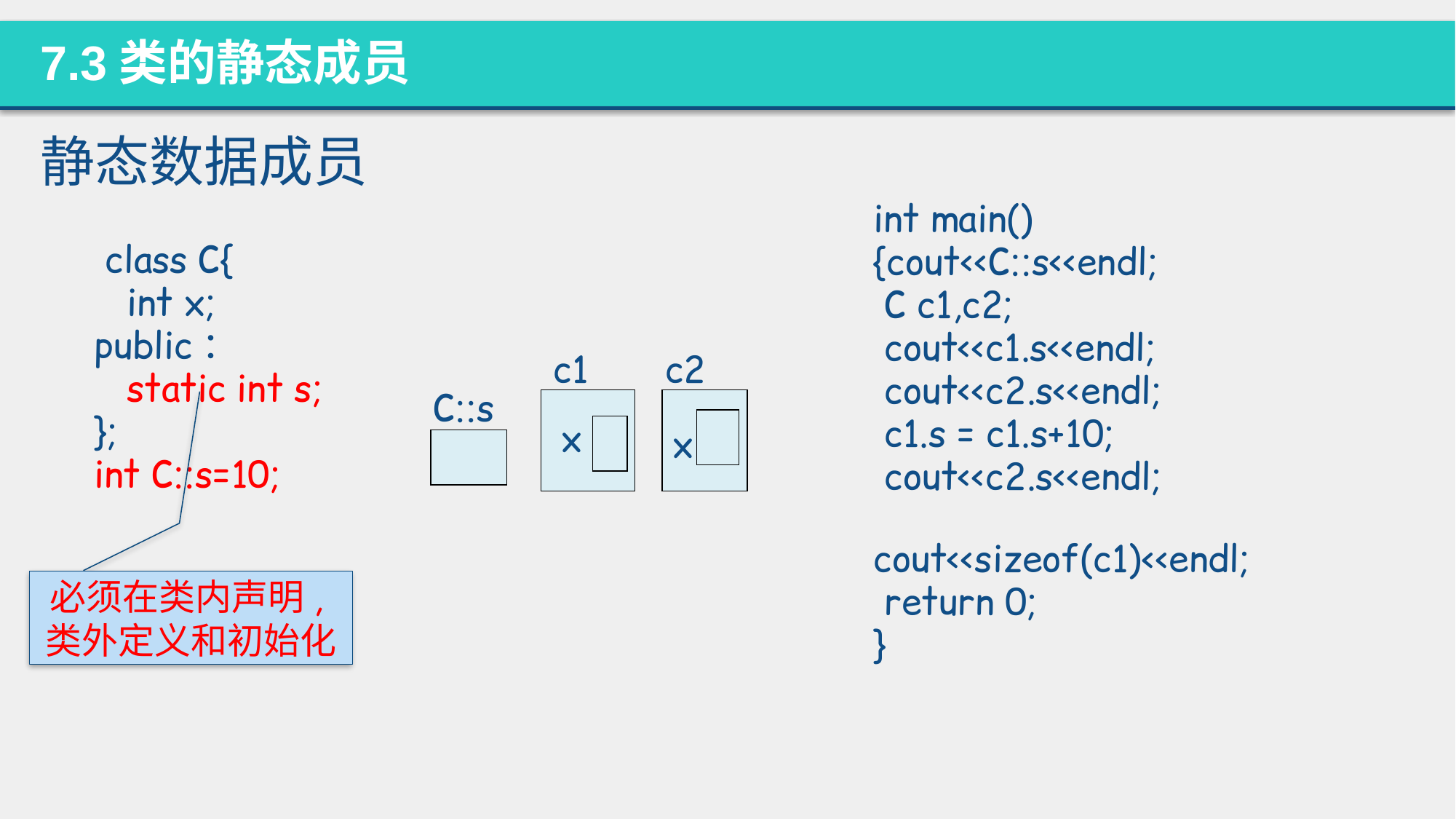

7.3类的静态成员
静态数据成员
int main()
{cout<<C::s<<endl;
 C c1,c2;
 cout<<c1.s<<endl;
 cout<<c2.s<<endl;
 c1.s = c1.s+10;
 cout<<c2.s<<endl;
 cout<<sizeof(c1)<<endl;
 return 0;
}
 class C{
   int x;
public：
   static int s;
};
int C::s=10;
c1
c2
C::s

x

x

必须在类内声明,类外定义和初始化